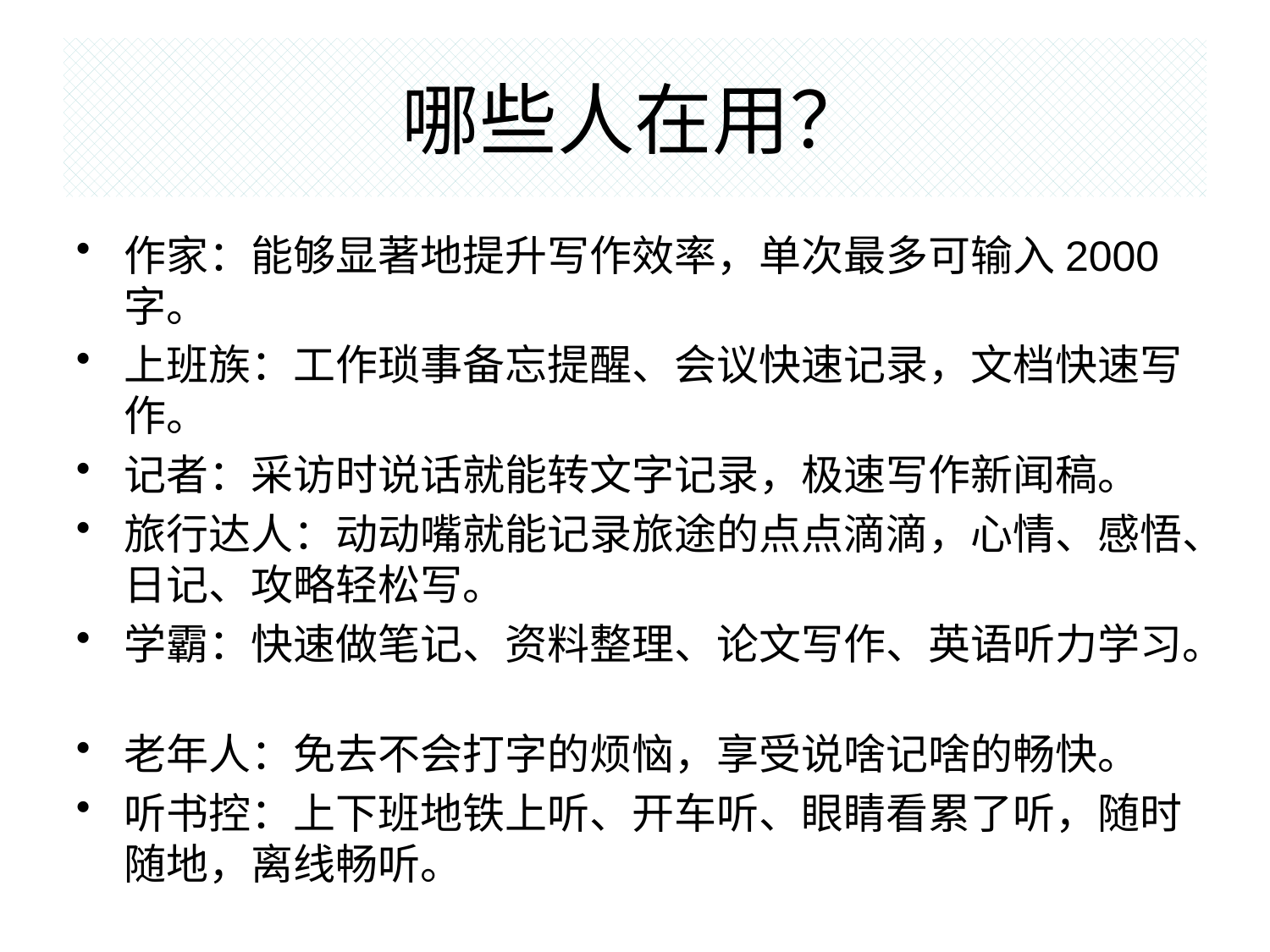

# 哪些人在用？
作家：能够显著地提升写作效率，单次最多可输入2000字。
上班族：工作琐事备忘提醒、会议快速记录，文档快速写作。
记者：采访时说话就能转文字记录，极速写作新闻稿。
旅行达人：动动嘴就能记录旅途的点点滴滴，心情、感悟、日记、攻略轻松写。
学霸：快速做笔记、资料整理、论文写作、英语听力学习。
老年人：免去不会打字的烦恼，享受说啥记啥的畅快。
听书控：上下班地铁上听、开车听、眼睛看累了听，随时随地，离线畅听。